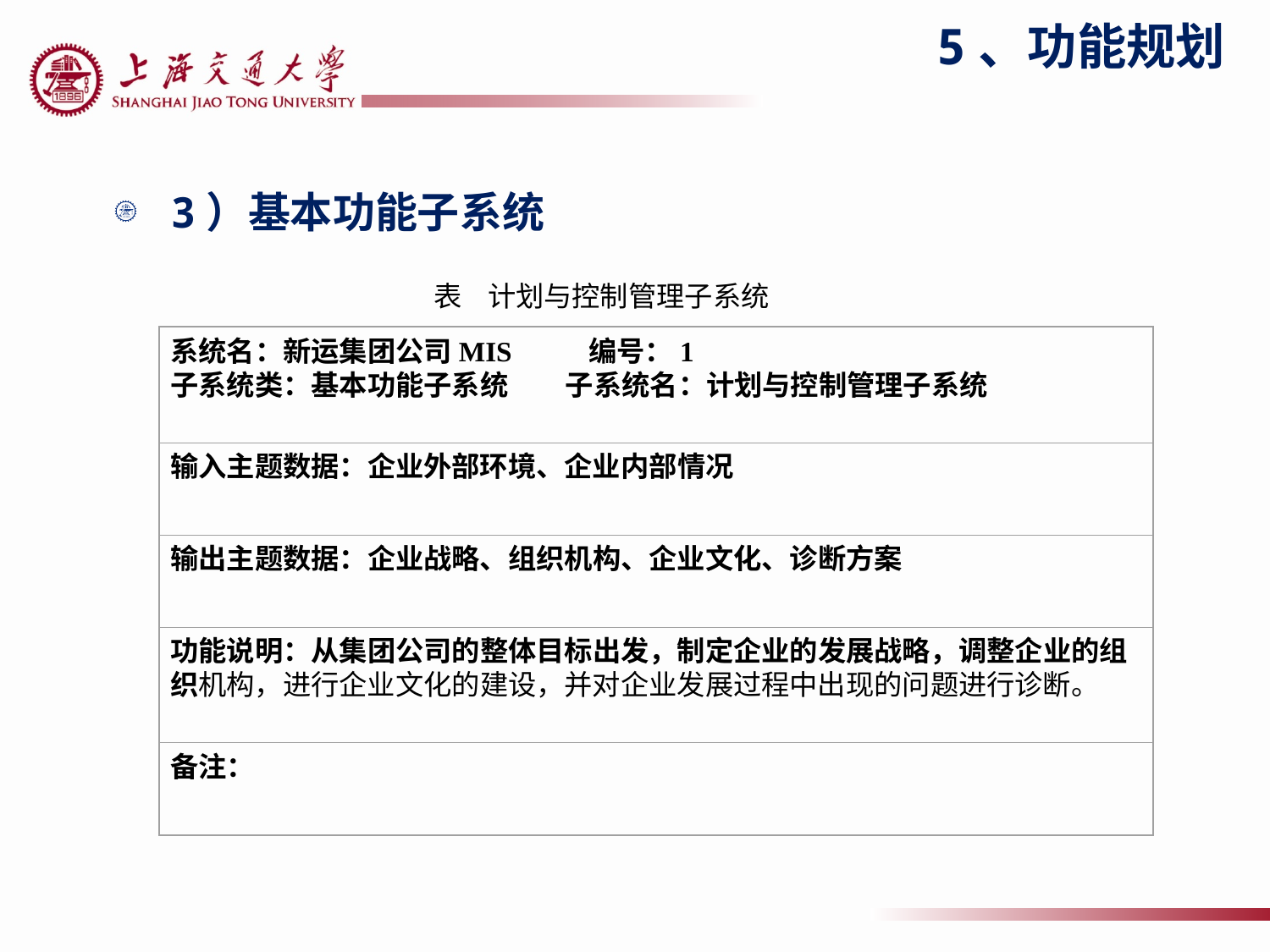

# 5、功能规划
3）基本功能子系统

表    计划与控制管理子系统

系统名：新运集团公司MIS          编号：1
子系统类：基本功能子系统         子系统名：计划与控制管理子系统

输入主题数据：企业外部环境、企业内部情况

输出主题数据：企业战略、组织机构、企业文化、诊断方案

功能说明：从集团公司的整体目标出发，制定企业的发展战略，调整企业的组织机构，进行企业文化的建设，并对企业发展过程中出现的问题进行诊断。

备注：

178